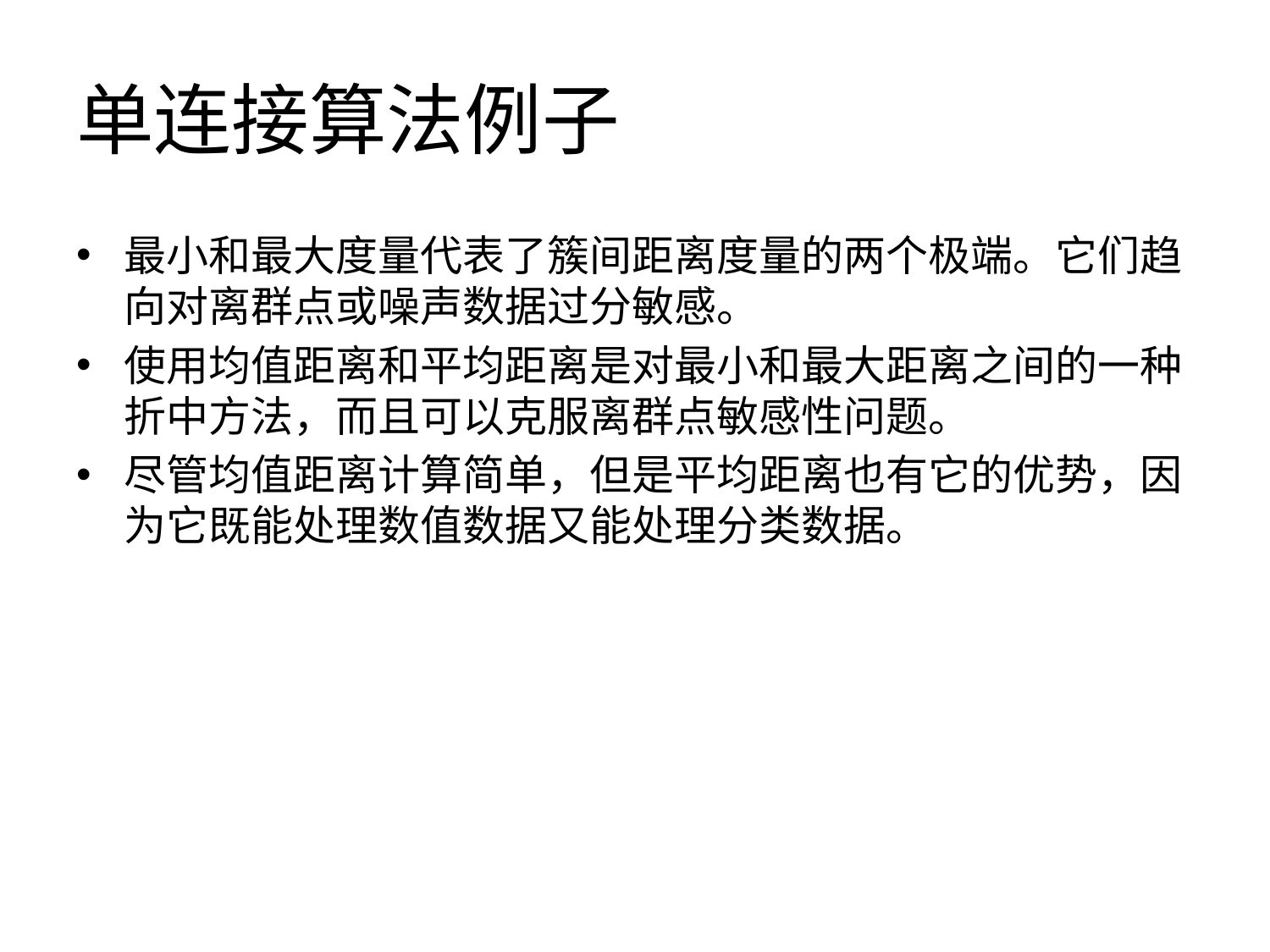

# 单连接算法例子
最小和最大度量代表了簇间距离度量的两个极端。它们趋向对离群点或噪声数据过分敏感。
使用均值距离和平均距离是对最小和最大距离之间的一种折中方法，而且可以克服离群点敏感性问题。
尽管均值距离计算简单，但是平均距离也有它的优势，因为它既能处理数值数据又能处理分类数据。